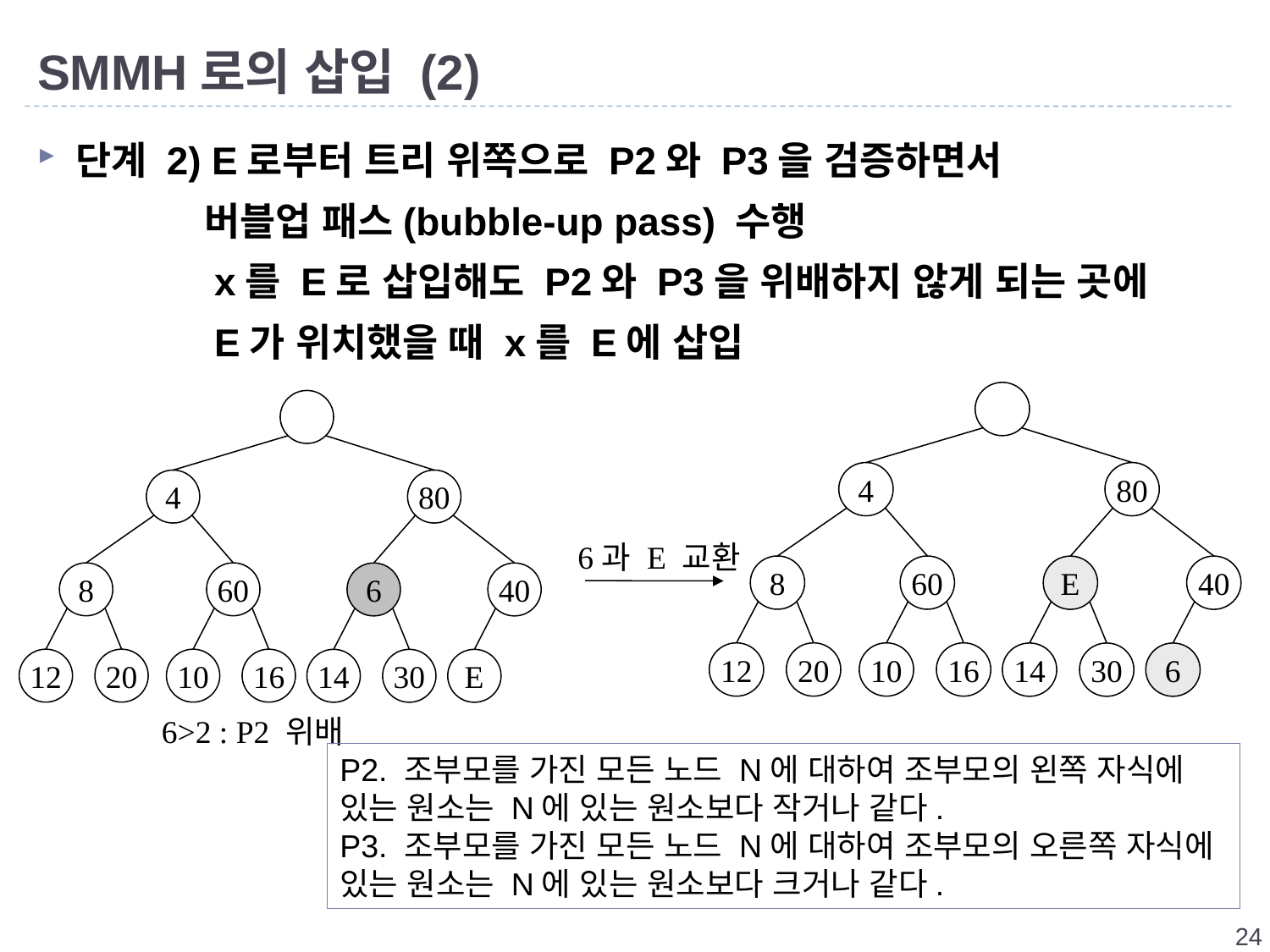

# SMMH로의 삽입 (2)
단계 2) E로부터 트리 위쪽으로 P2와 P3을 검증하면서
            버블업 패스(bubble-up pass) 수행
            x를 E로 삽입해도 P2와 P3을 위배하지 않게 되는 곳에
            E가 위치했을 때 x를 E에 삽입

4
80
8
60
E
40
12
20
10
16
14
30
6

4
80
8
60
6
40
12
20
10
16
14
30
E
6과 E 교환

6>2 : P2 위배
P2. 조부모를 가진 모든 노드 N에 대하여 조부모의 왼쪽 자식에 있는 원소는 N에 있는 원소보다 작거나 같다.
P3. 조부모를 가진 모든 노드 N에 대하여 조부모의 오른쪽 자식에 있는 원소는 N에 있는 원소보다 크거나 같다.
24